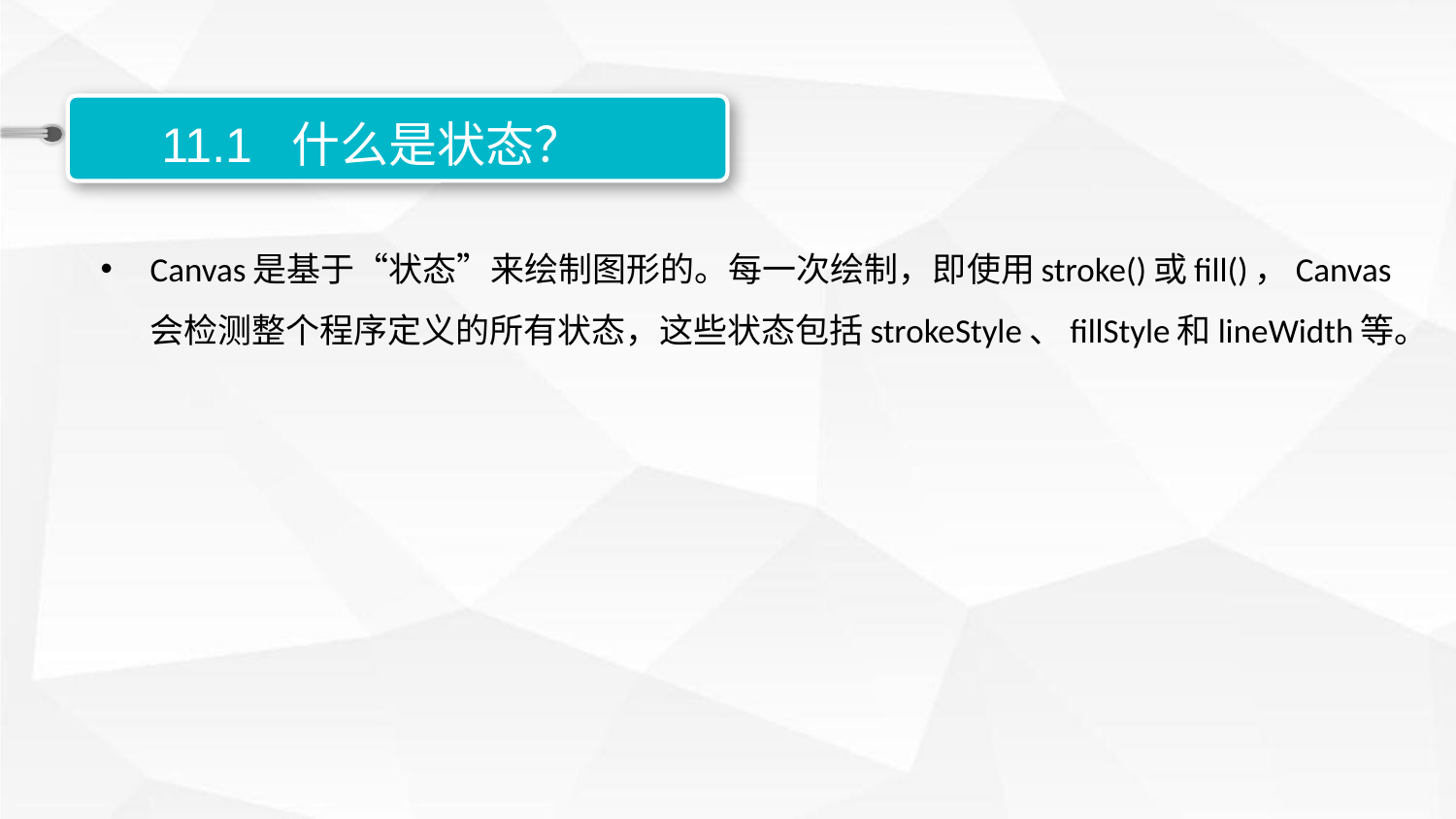

11.1  什么是状态？

Canvas是基于“状态”来绘制图形的。每一次绘制，即使用stroke()或fill()，Canvas会检测整个程序定义的所有状态，这些状态包括strokeStyle、fillStyle和lineWidth等。